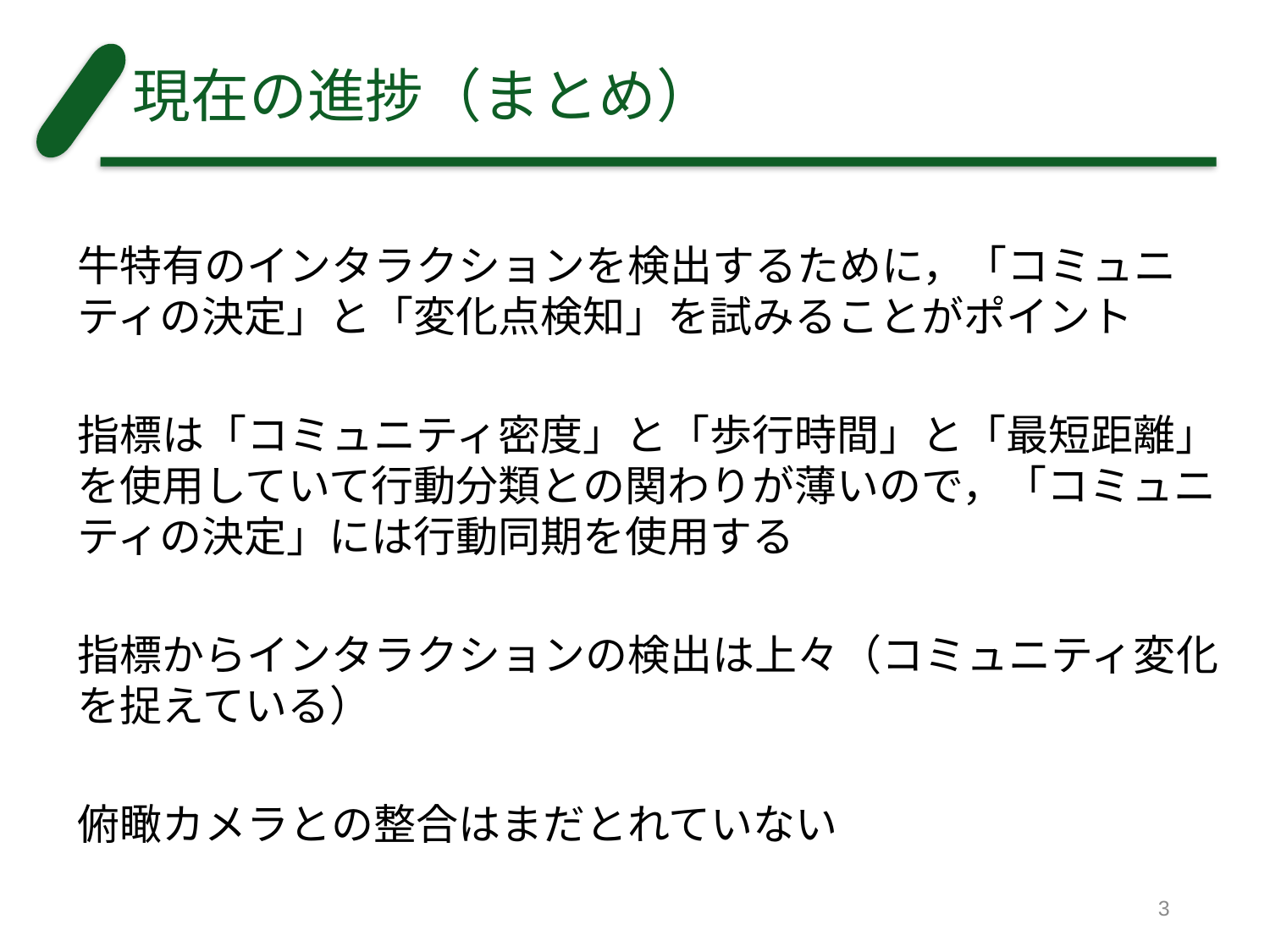

# 現在の進捗（まとめ）
牛特有のインタラクションを検出するために，「コミュニティの決定」と「変化点検知」を試みることがポイント

指標は「コミュニティ密度」と「歩行時間」と「最短距離」を使用していて行動分類との関わりが薄いので，「コミュニティの決定」には行動同期を使用する

指標からインタラクションの検出は上々（コミュニティ変化を捉えている）

俯瞰カメラとの整合はまだとれていない
3